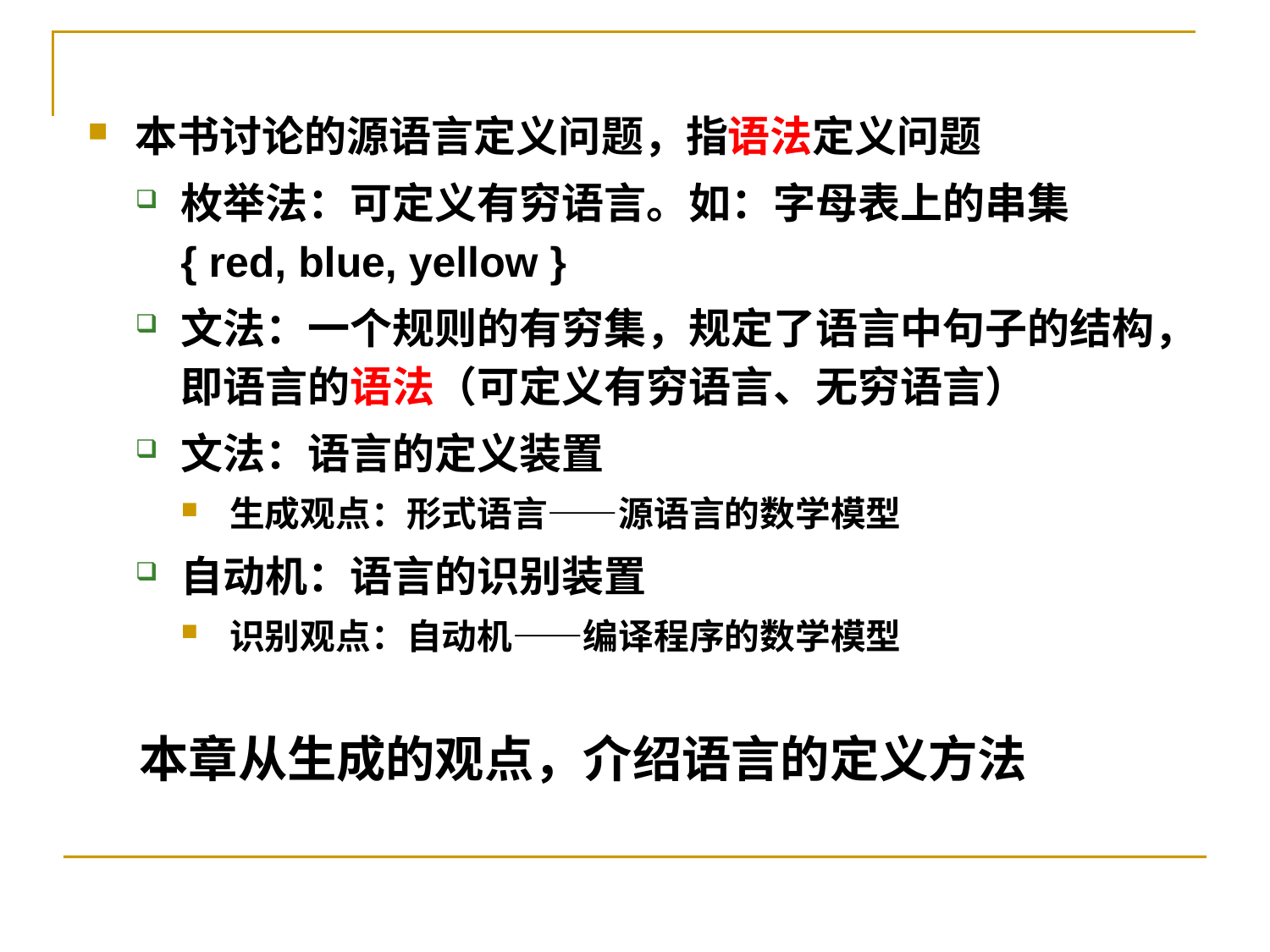

本书讨论的源语言定义问题，指语法定义问题
枚举法：可定义有穷语言。如：字母表上的串集   { red, blue, yellow }
文法：一个规则的有穷集，规定了语言中句子的结构，即语言的语法（可定义有穷语言、无穷语言）
文法：语言的定义装置
生成观点：形式语言——源语言的数学模型
自动机：语言的识别装置
识别观点：自动机——编译程序的数学模型
本章从生成的观点，介绍语言的定义方法
4